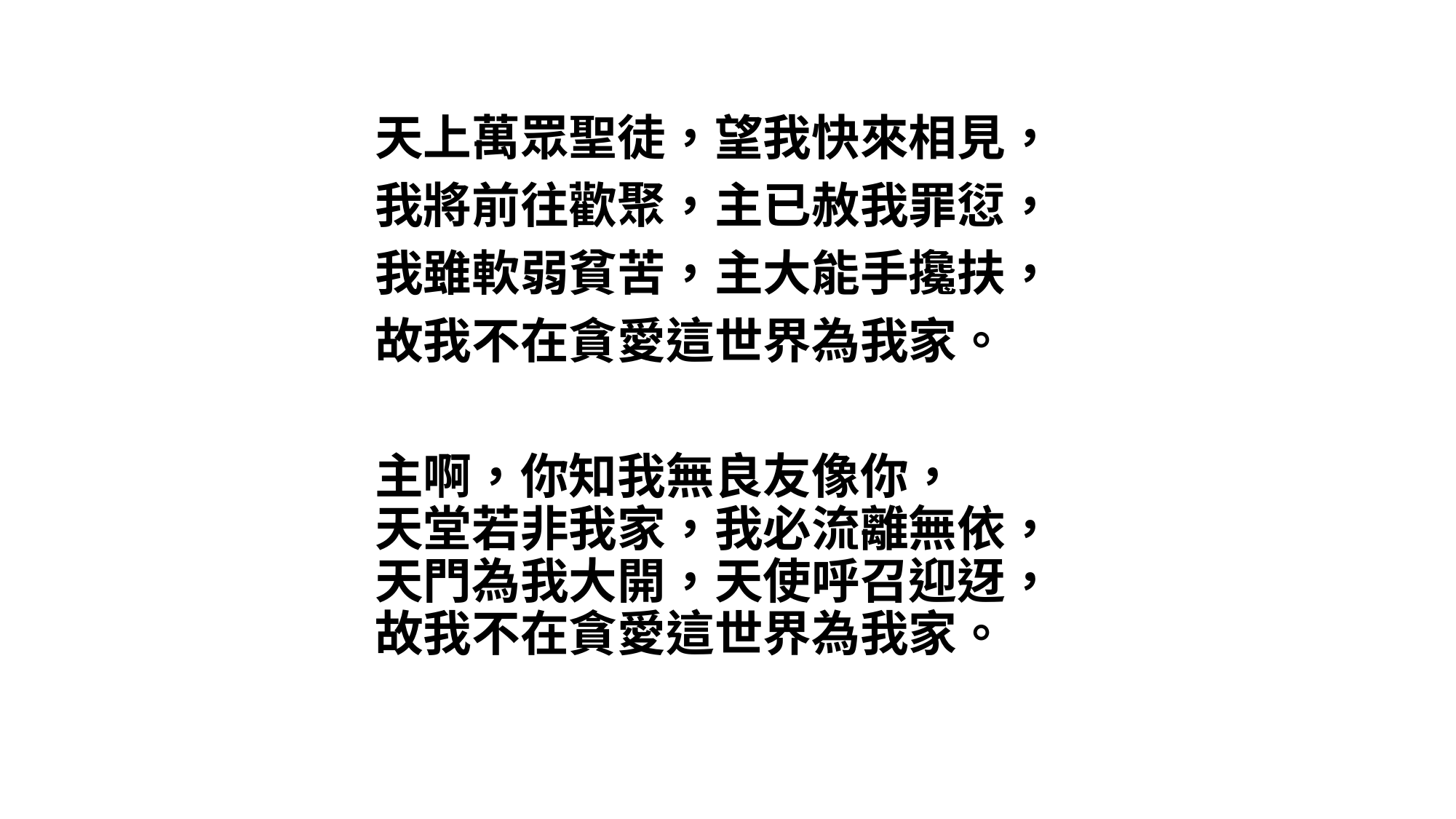

#
天上萬眾聖徒，望我快來相見，
我將前往歡聚，主已赦我罪愆，
我雖軟弱貧苦，主大能手攙扶，
故我不在貪愛這世界為我家。

主啊，你知我無良友像你，
天堂若非我家，我必流離無依，
天門為我大開，天使呼召迎迓，
故我不在貪愛這世界為我家。